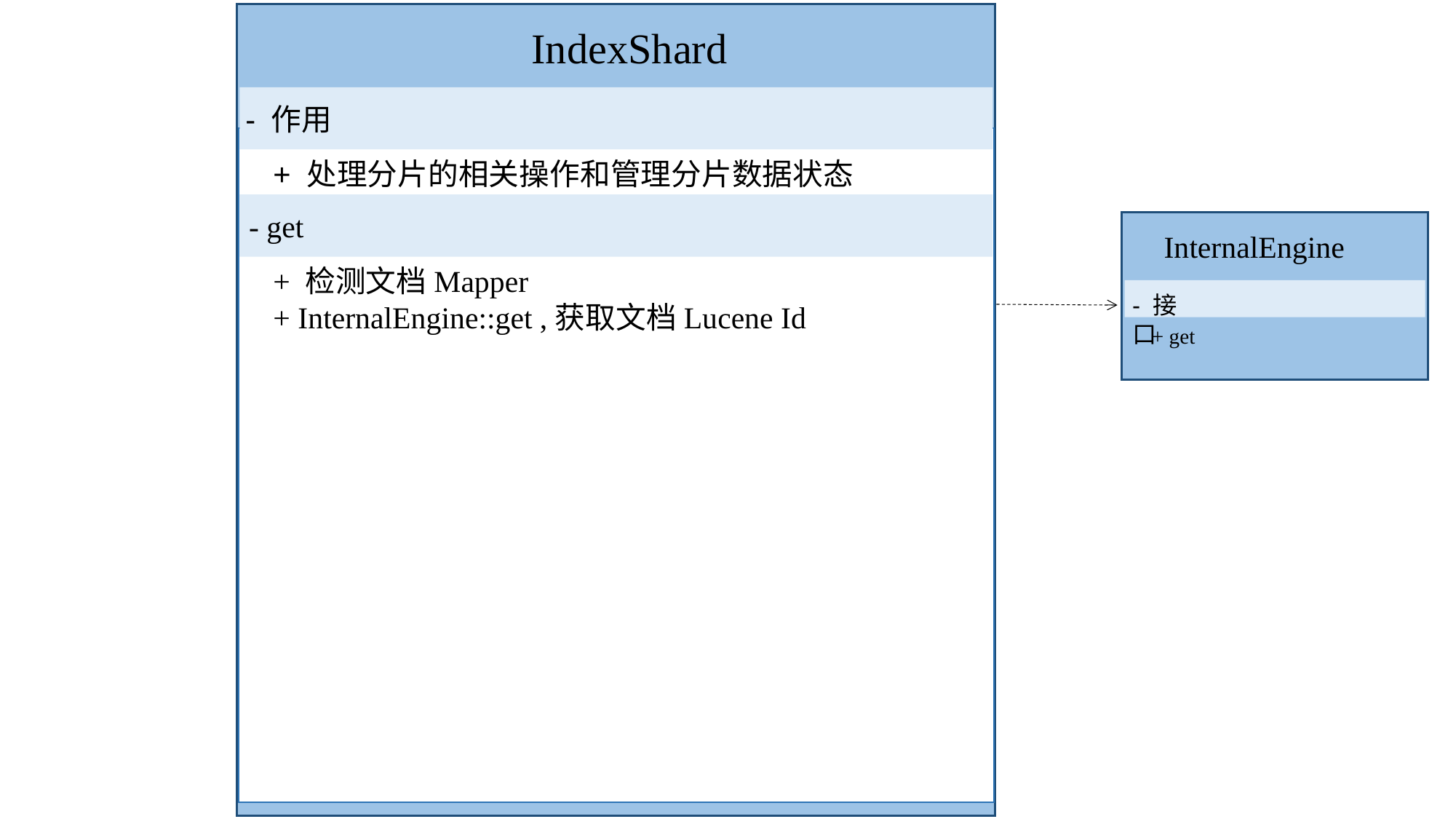

IndexShard

- 作用
+ 处理分片的相关操作和管理分片数据状态

- get
+ 检测文档Mapper
+ InternalEngine::get ,获取文档Lucene Id

InternalEngine

- 接口
+ get